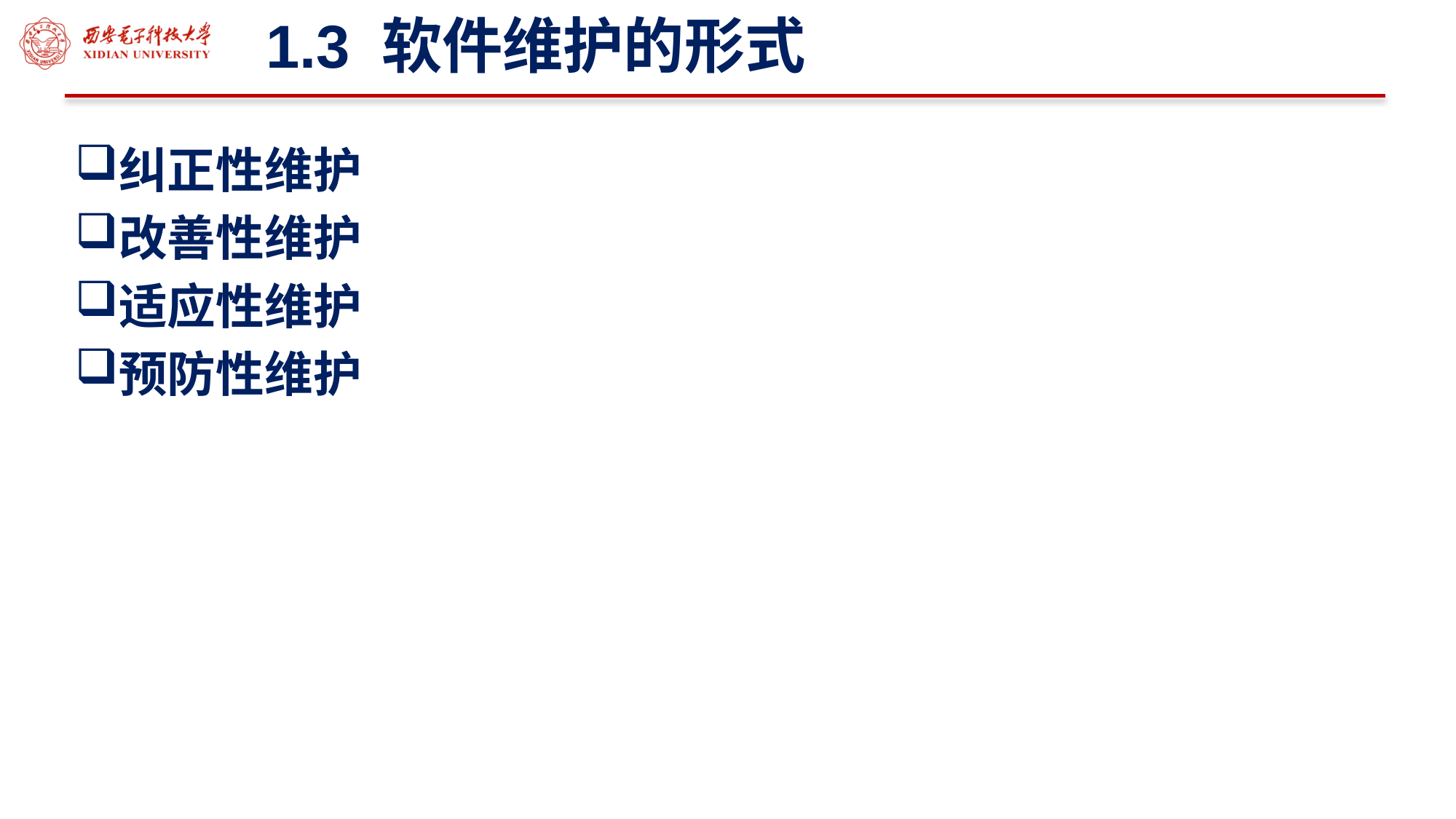

# 1.3 软件维护的形式
纠正性维护
改善性维护
适应性维护
预防性维护